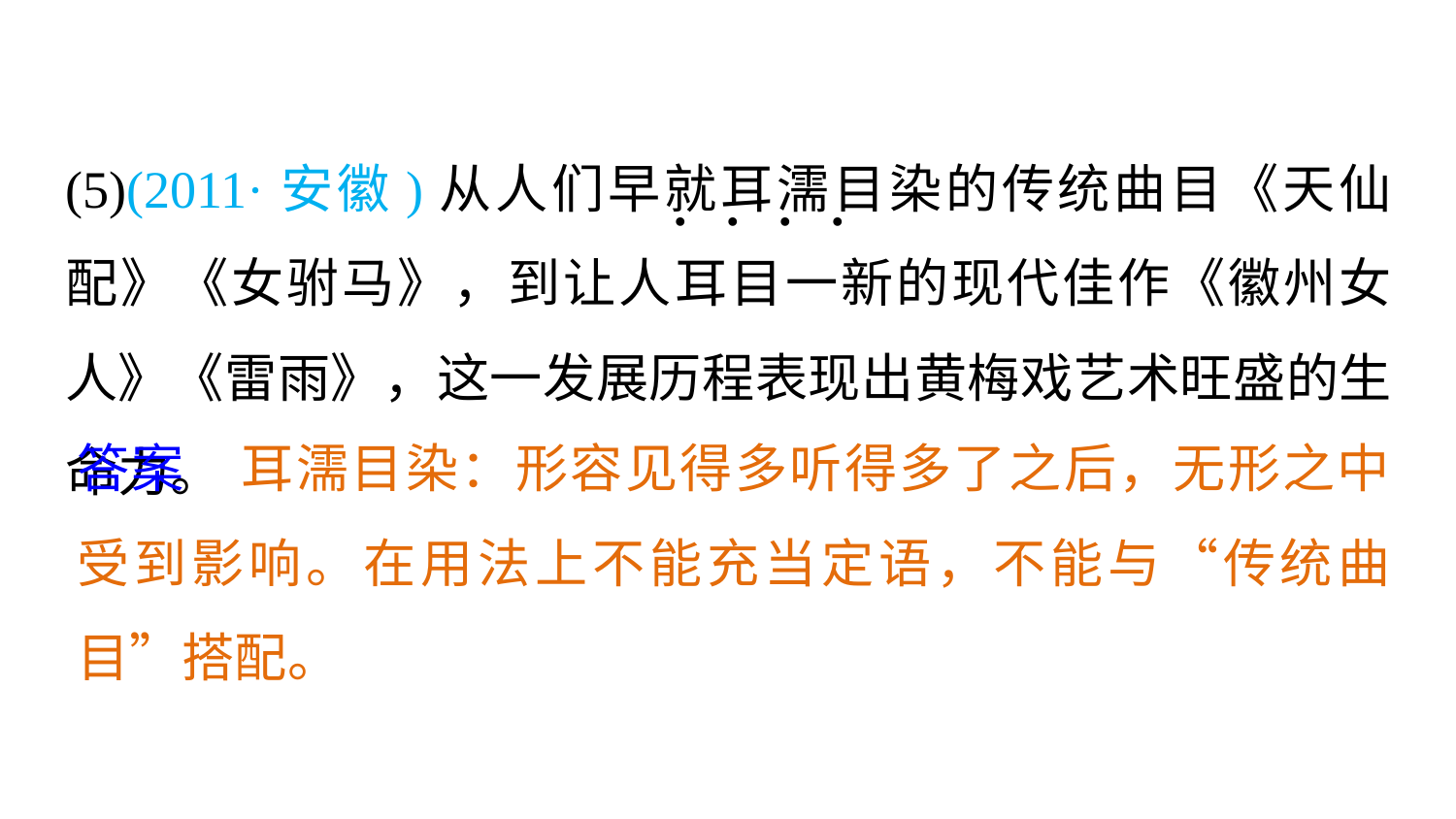

(5)(2011·安徽)从人们早就耳濡目染的传统曲目《天仙配》《女驸马》，到让人耳目一新的现代佳作《徽州女人》《雷雨》，这一发展历程表现出黄梅戏艺术旺盛的生命力。
.   .   .   .
答案　耳濡目染：形容见得多听得多了之后，无形之中受到影响。在用法上不能充当定语，不能与“传统曲目”搭配。